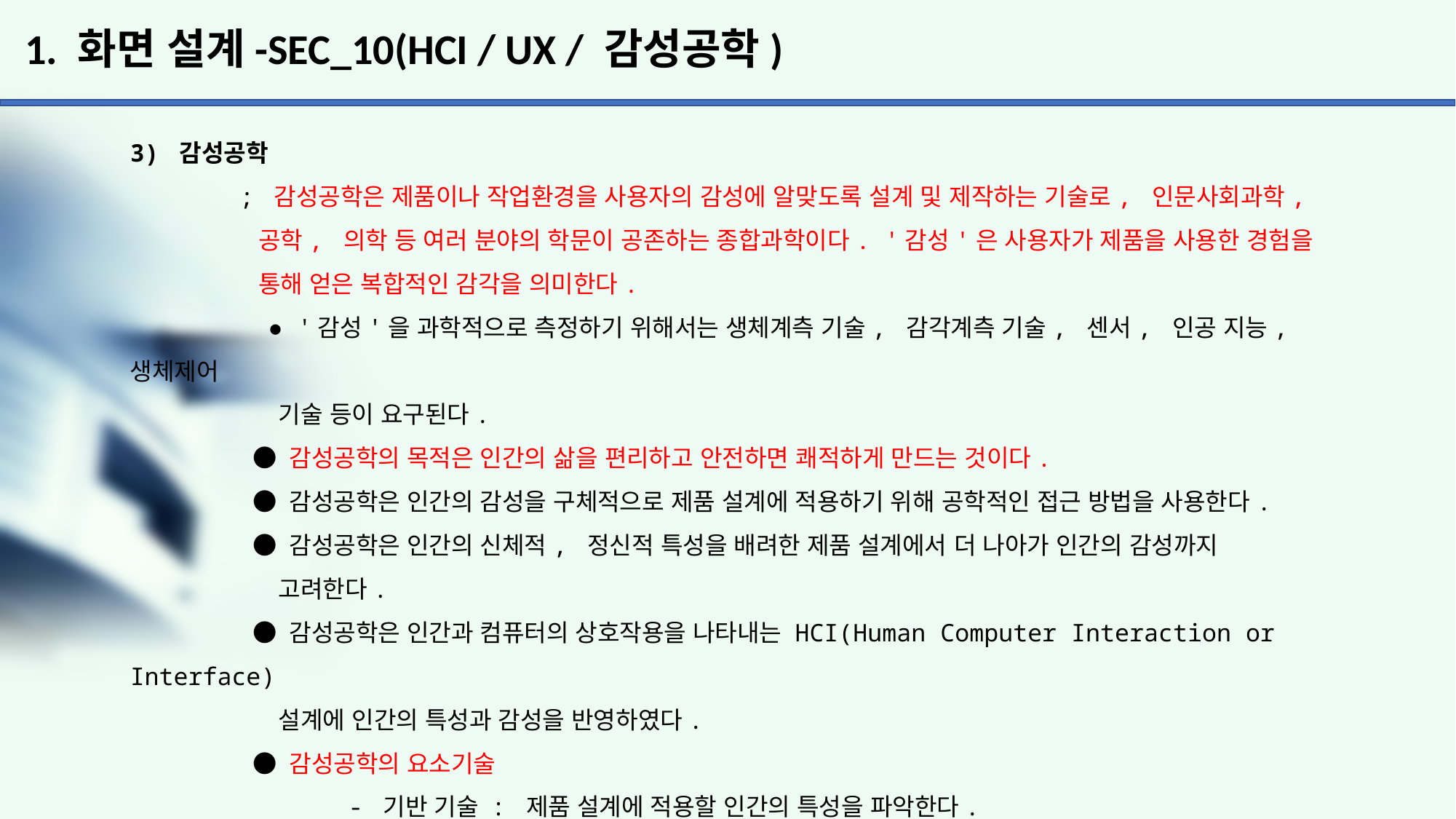

# 1. 화면 설계-SEC_10(HCI / UX / 감성공학)
3) 감성공학
	; 감성공학은 제품이나 작업환경을 사용자의 감성에 알맞도록 설계 및 제작하는 기술로, 인문사회과학,
	  공학, 의학 등 여러 분야의 학문이 공존하는 종합과학이다. '감성'은 사용자가 제품을 사용한 경험을
	  통해 얻은 복합적인 감각을 의미한다.
	  ● '감성'을 과학적으로 측정하기 위해서는 생체계측 기술, 감각계측 기술, 센서, 인공 지능, 생체제어
	     기술 등이 요구된다.
	  ● 감성공학의 목적은 인간의 삶을 편리하고 안전하면 쾌적하게 만드는 것이다.
	  ● 감성공학은 인간의 감성을 구체적으로 제품 설계에 적용하기 위해 공학적인 접근 방법을 사용한다.
	  ● 감성공학은 인간의 신체적, 정신적 특성을 배려한 제품 설계에서 더 나아가 인간의 감성까지
	     고려한다.
	  ● 감성공학은 인간과 컴퓨터의 상호작용을 나타내는 HCI(Human Computer Interaction or Interface)
	     설계에 인간의 특성과 감성을 반영하였다.
	  ● 감성공학의 요소기술
		- 기반 기술 : 제품 설계에 적용할 인간의 특성을 파악한다.
		- 구현 기술 : 인간의 특성에 맞는 인터페이스를 구현한다.
		- 응용 기술 : 인간에 맞는지 파악하여 새로운 감성을 만든다.